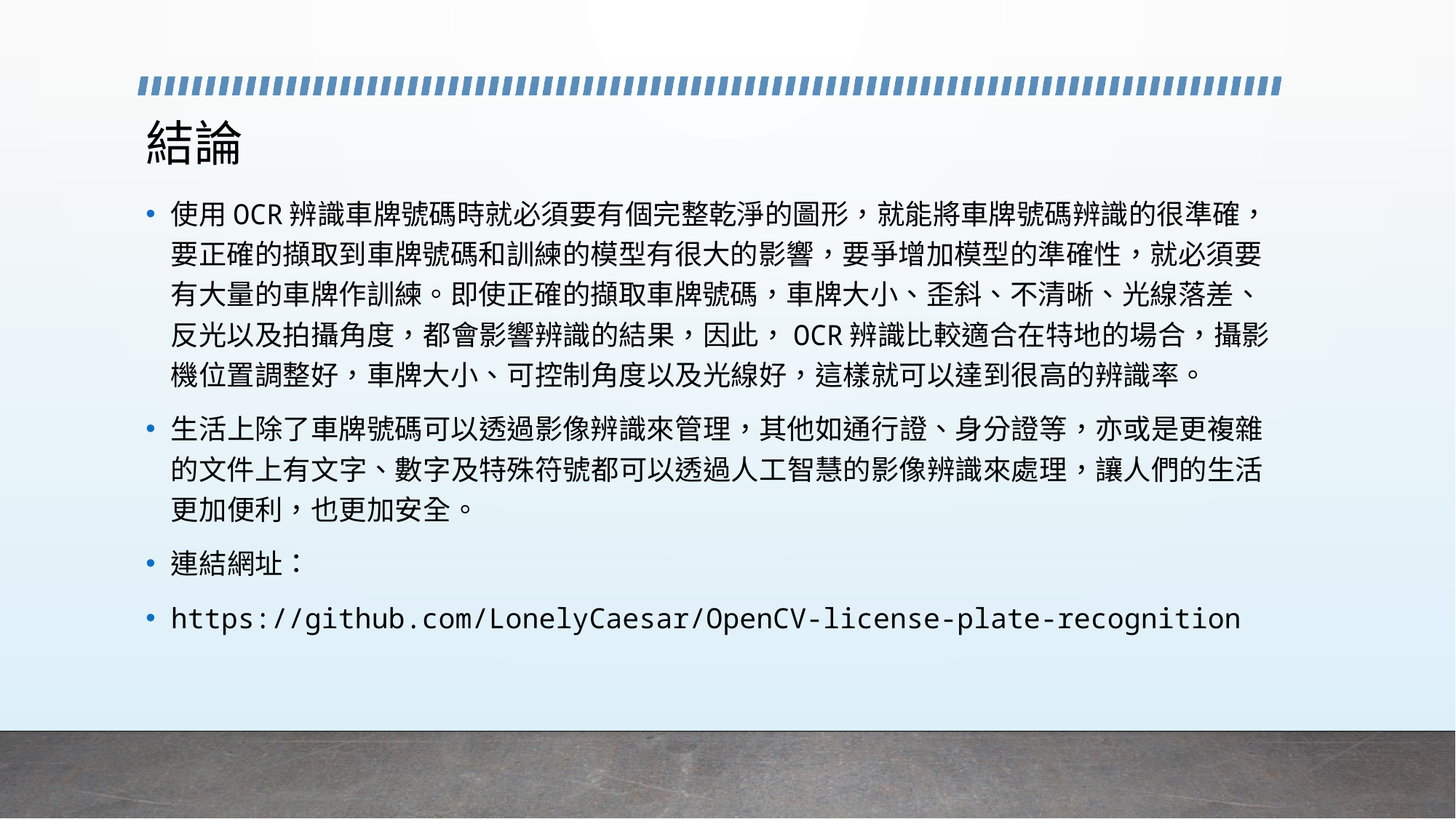

# 結論
使用OCR辨識車牌號碼時就必須要有個完整乾淨的圖形，就能將車牌號碼辨識的很準確，要正確的擷取到車牌號碼和訓練的模型有很大的影響，要爭增加模型的準確性，就必須要有大量的車牌作訓練。即使正確的擷取車牌號碼，車牌大小、歪斜、不清晰、光線落差、反光以及拍攝角度，都會影響辨識的結果，因此，OCR辨識比較適合在特地的場合，攝影機位置調整好，車牌大小、可控制角度以及光線好，這樣就可以達到很高的辨識率。
生活上除了車牌號碼可以透過影像辨識來管理，其他如通行證、身分證等，亦或是更複雜的文件上有文字、數字及特殊符號都可以透過人工智慧的影像辨識來處理，讓人們的生活更加便利，也更加安全。
連結網址：
https://github.com/LonelyCaesar/OpenCV-license-plate-recognition